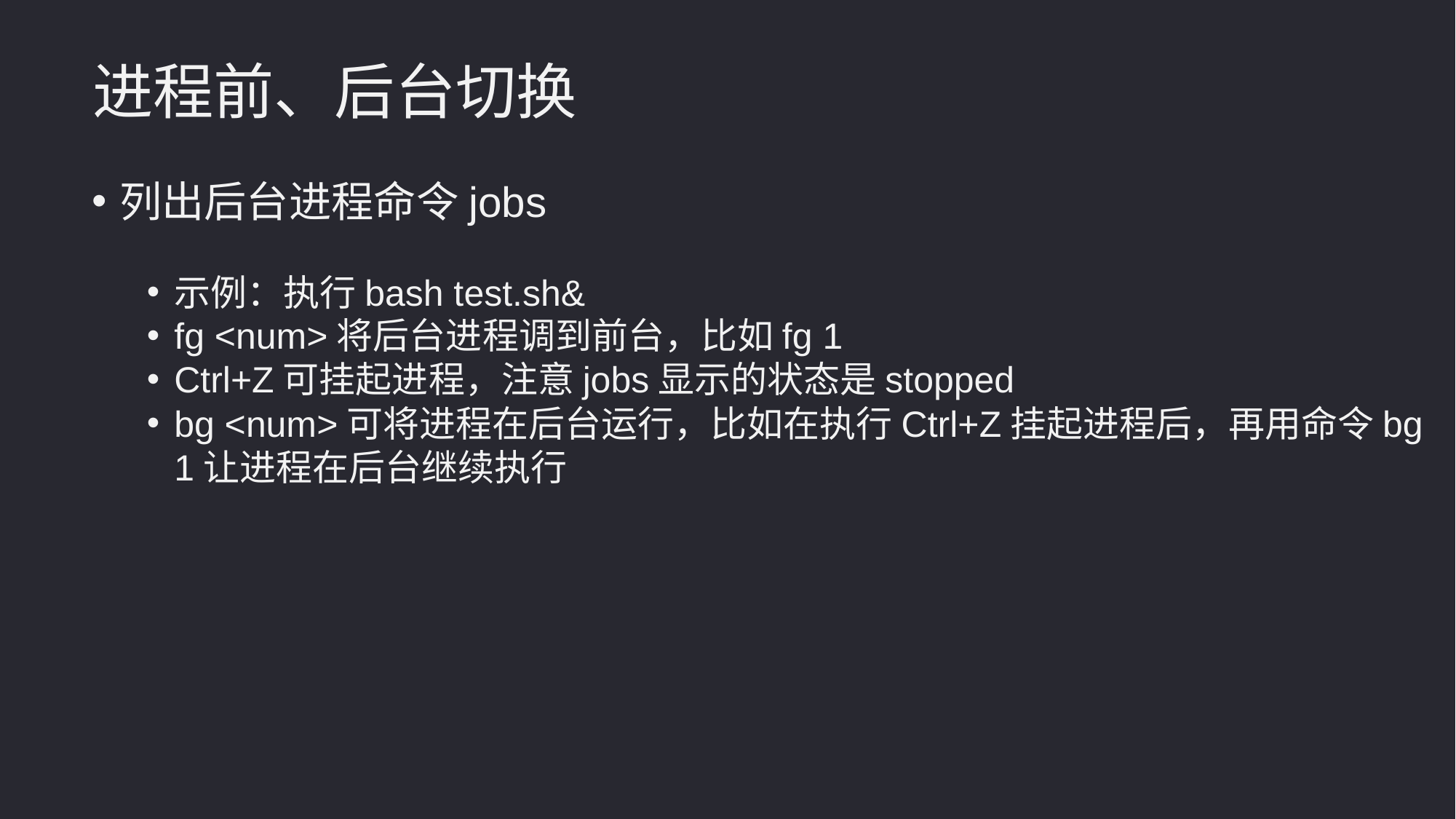

进程前、后台切换
列出后台进程命令jobs

示例：执行bash test.sh&
fg <num>将后台进程调到前台，比如fg 1
Ctrl+Z可挂起进程，注意jobs显示的状态是stopped
bg <num>可将进程在后台运行，比如在执行Ctrl+Z挂起进程后，再用命令bg 1让进程在后台继续执行